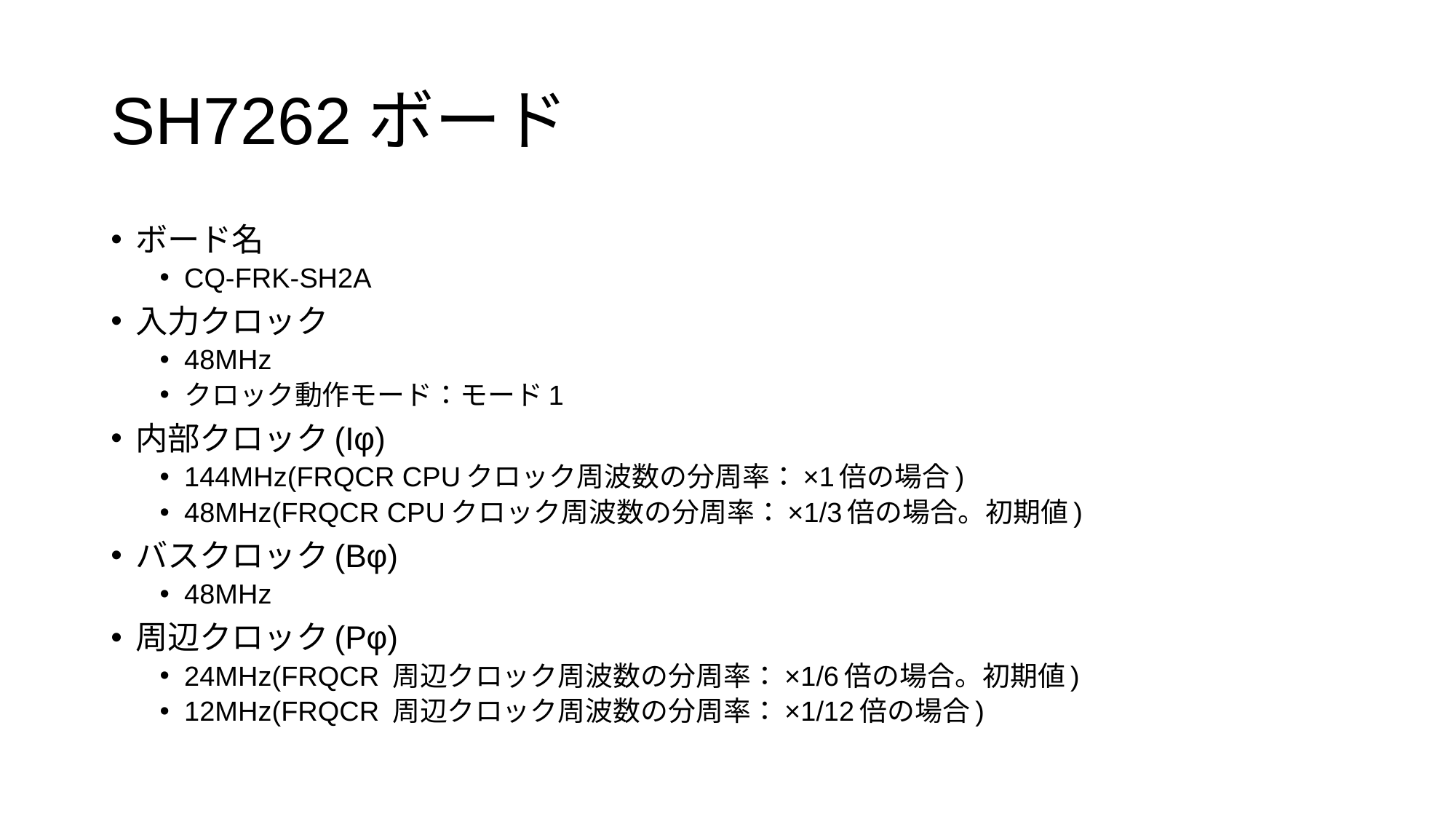

# SH7262ボード
ボード名
CQ-FRK-SH2A
入力クロック
48MHz
クロック動作モード：モード1
内部クロック(Iφ)
144MHz(FRQCR CPUクロック周波数の分周率：×1倍の場合)
48MHz(FRQCR CPUクロック周波数の分周率：×1/3倍の場合。初期値)
バスクロック(Bφ)
48MHz
周辺クロック(Pφ)
24MHz(FRQCR 周辺クロック周波数の分周率：×1/6倍の場合。初期値)
12MHz(FRQCR 周辺クロック周波数の分周率：×1/12倍の場合)